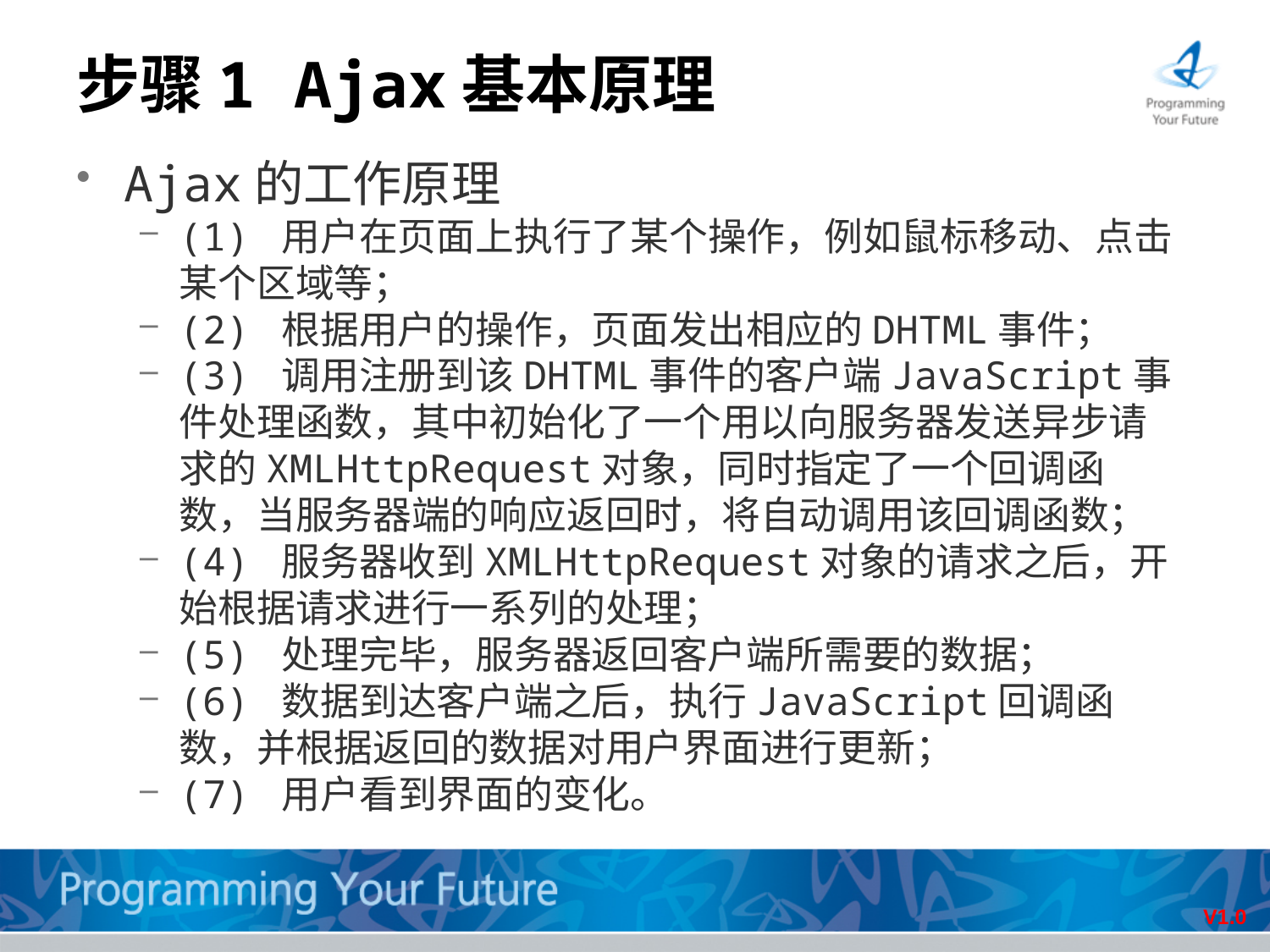

# 步骤1 Ajax基本原理
Ajax的工作原理
(1) 用户在页面上执行了某个操作，例如鼠标移动、点击某个区域等；
(2) 根据用户的操作，页面发出相应的DHTML事件；
(3) 调用注册到该DHTML事件的客户端JavaScript事件处理函数，其中初始化了一个用以向服务器发送异步请求的XMLHttpRequest对象，同时指定了一个回调函数，当服务器端的响应返回时，将自动调用该回调函数；
(4) 服务器收到XMLHttpRequest对象的请求之后，开始根据请求进行一系列的处理；
(5) 处理完毕，服务器返回客户端所需要的数据；
(6) 数据到达客户端之后，执行JavaScript回调函数，并根据返回的数据对用户界面进行更新；
(7) 用户看到界面的变化。